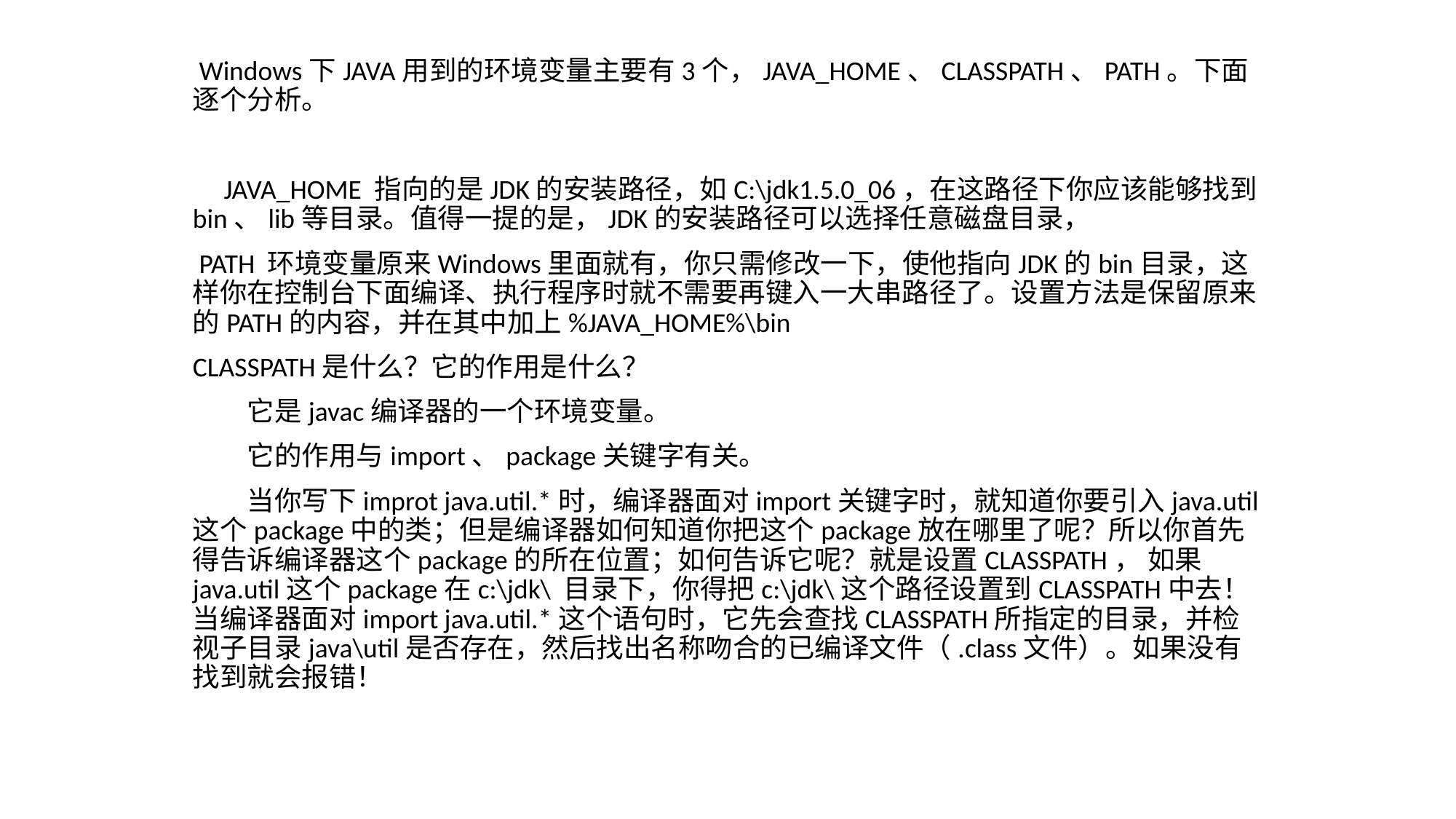

Windows下JAVA用到的环境变量主要有3个，JAVA_HOME、CLASSPATH、PATH。下面逐个分析。

     JAVA_HOME 指向的是JDK的安装路径，如C:\jdk1.5.0_06，在这路径下你应该能够找到bin、lib等目录。值得一提的是，JDK的安装路径可以选择任意磁盘目录，
 PATH 环境变量原来Windows里面就有，你只需修改一下，使他指向JDK的bin目录，这样你在控制台下面编译、执行程序时就不需要再键入一大串路径了。设置方法是保留原来的PATH的内容，并在其中加上%JAVA_HOME%\bin
CLASSPATH是什么？它的作用是什么？
　　它是javac编译器的一个环境变量。
　　它的作用与import、package关键字有关。
　　当你写下improt java.util.*时，编译器面对import关键字时，就知道你要引入java.util这个package中的类；但是编译器如何知道你把这个package放在哪里了呢？所以你首先得告诉编译器这个package的所在位置；如何告诉它呢？就是设置CLASSPATH， 如果java.util这个package在c:\jdk\ 目录下，你得把c:\jdk\这个路径设置到CLASSPATH中去！当编译器面对import java.util.*这个语句时，它先会查找CLASSPATH所指定的目录，并检视子目录java\util是否存在，然后找出名称吻合的已编译文件（.class文件）。如果没有找到就会报错！